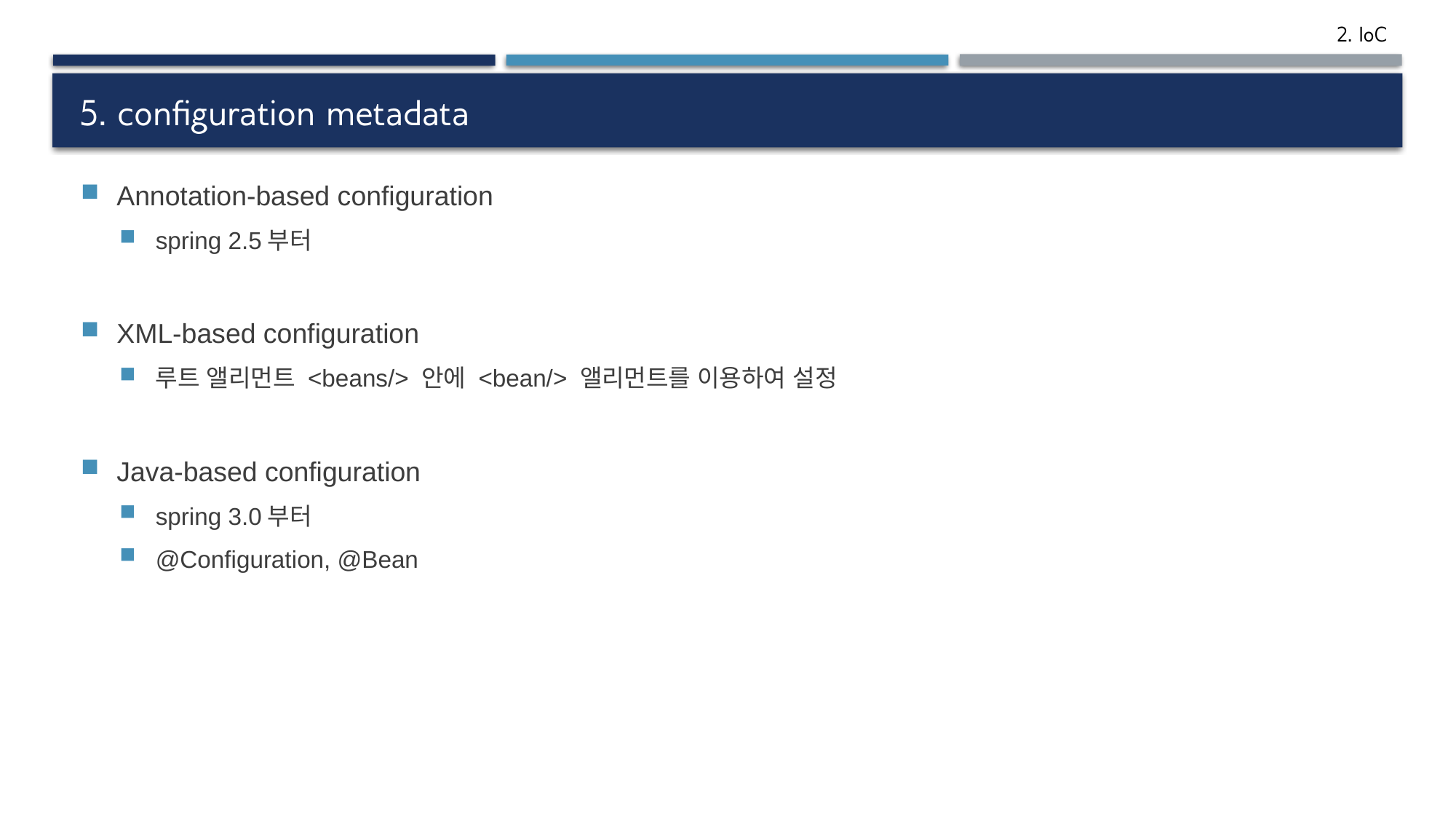

# 5. configuration metadata
Annotation-based configuration
spring 2.5부터

XML-based configuration
루트 앨리먼트 <beans/> 안에 <bean/> 앨리먼트를 이용하여 설정

Java-based configuration
spring 3.0부터
@Configuration, @Bean